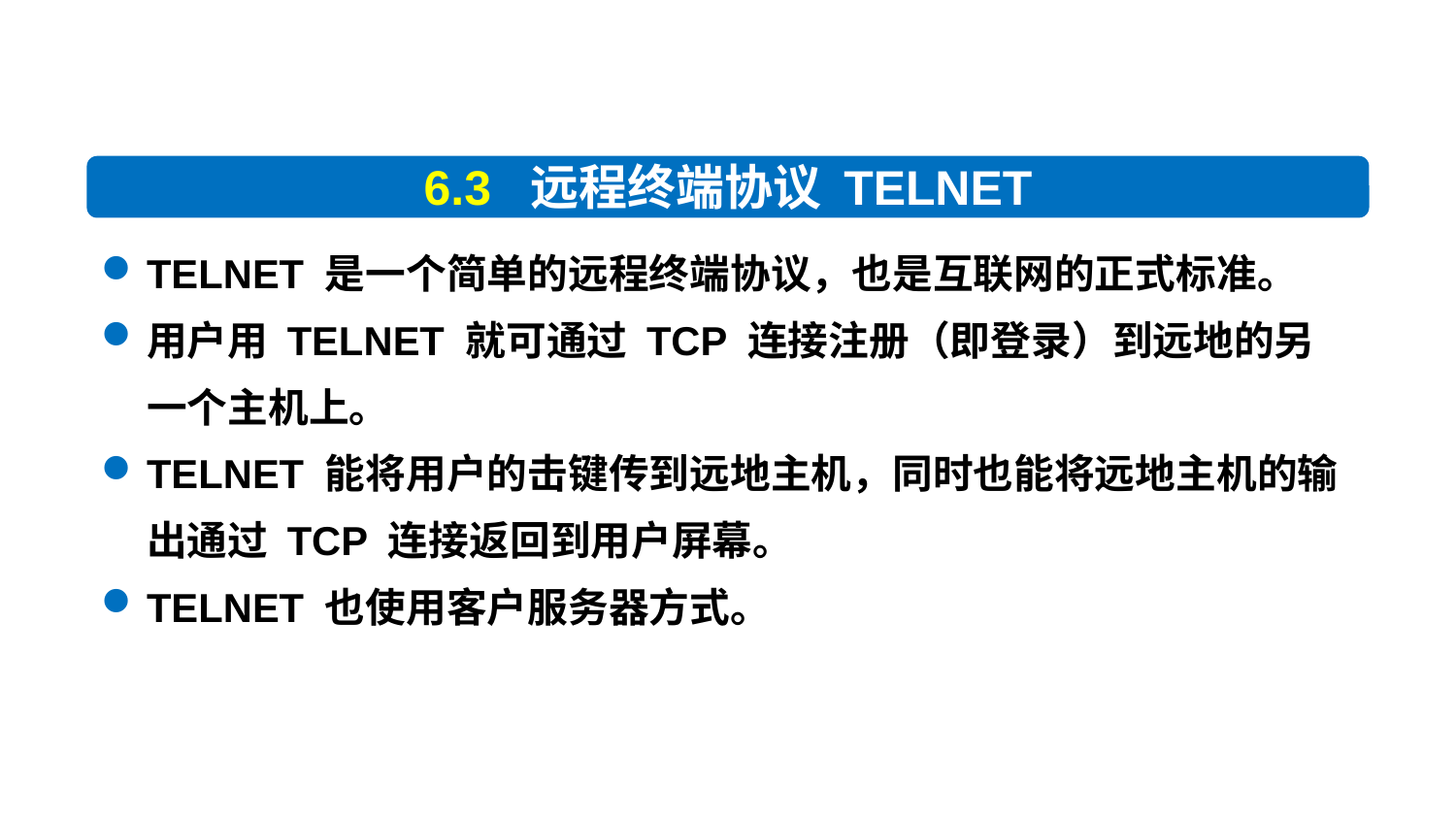

6.3  远程终端协议 TELNET

TELNET 是一个简单的远程终端协议，也是互联网的正式标准。
用户用 TELNET 就可通过 TCP 连接注册（即登录）到远地的另一个主机上。
TELNET 能将用户的击键传到远地主机，同时也能将远地主机的输出通过 TCP 连接返回到用户屏幕。
TELNET 也使用客户服务器方式。

39